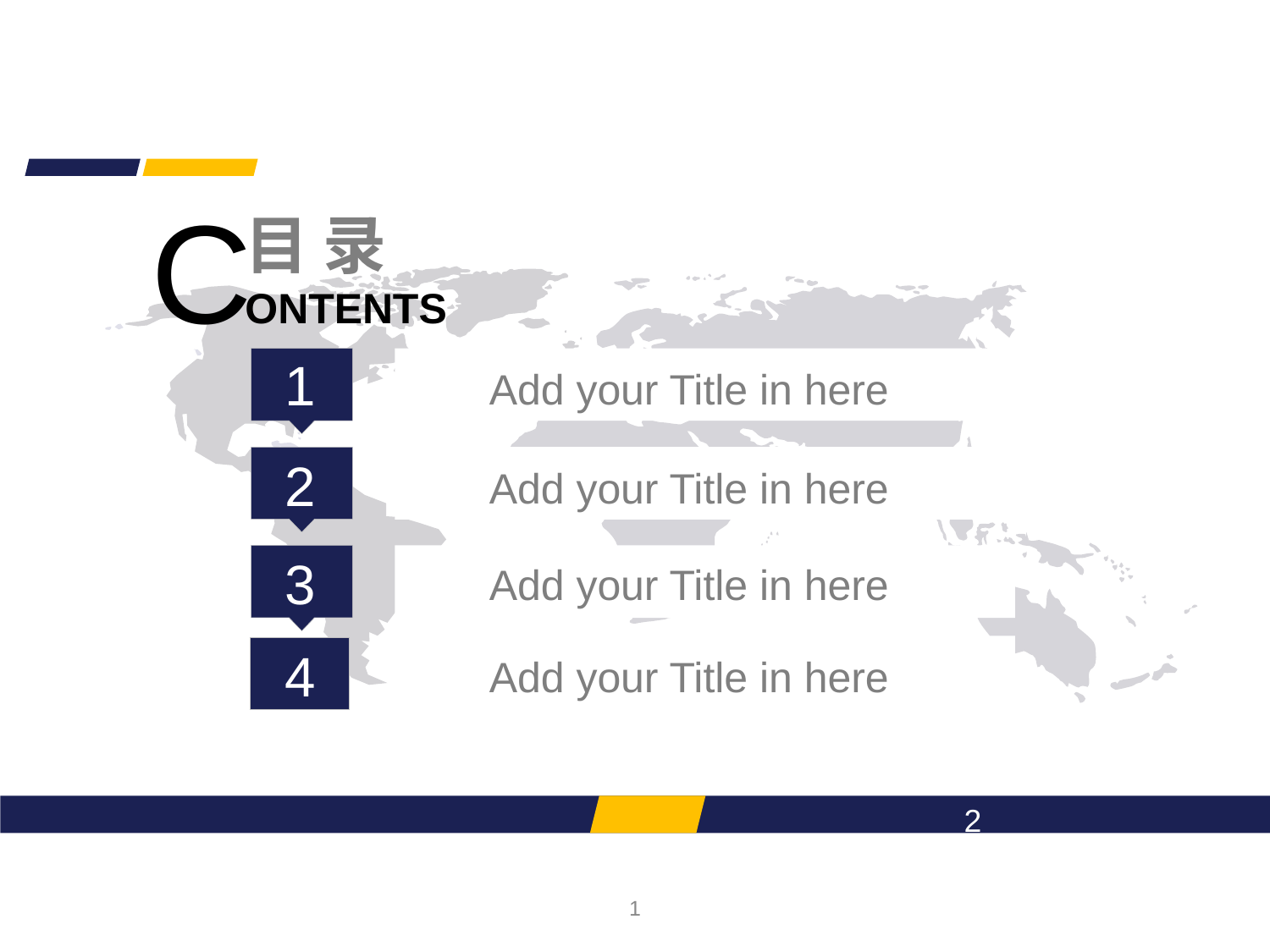

目 录 ONTENTS
C

1

Add your Title in here
2

Add your Title in here
3

Add your Title in here
4

Add your Title in here
2

1
2